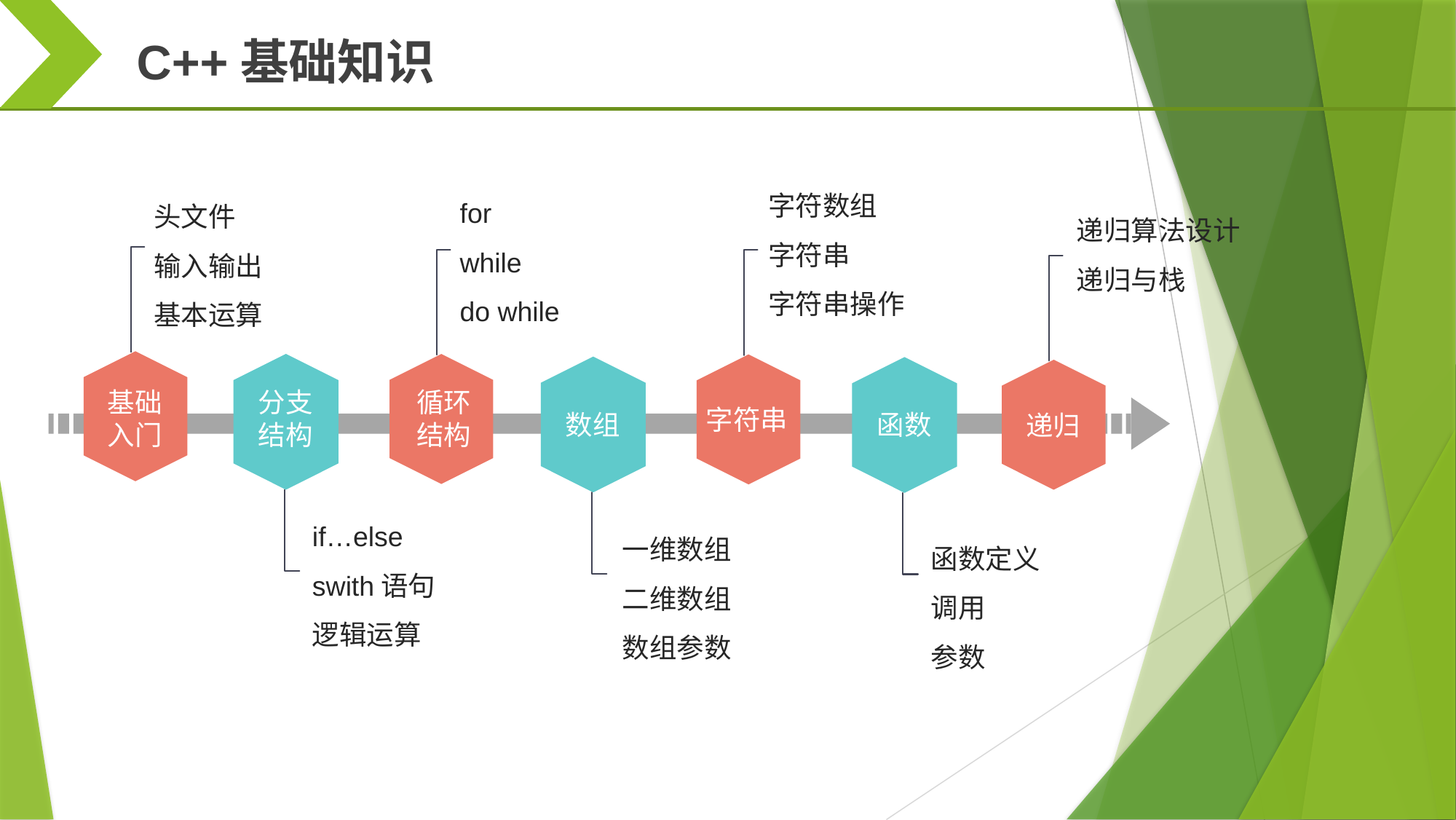

C++基础知识
字符数组
字符串
字符串操作

for
while
do while

头文件
输入输出
基本运算

递归算法设计
递归与栈

基础入门

分支
结构

循环结构

字符串

数组

函数

递归

if…else
swith语句
逻辑运算

函数定义
调用
参数

一维数组
二维数组
数组参数